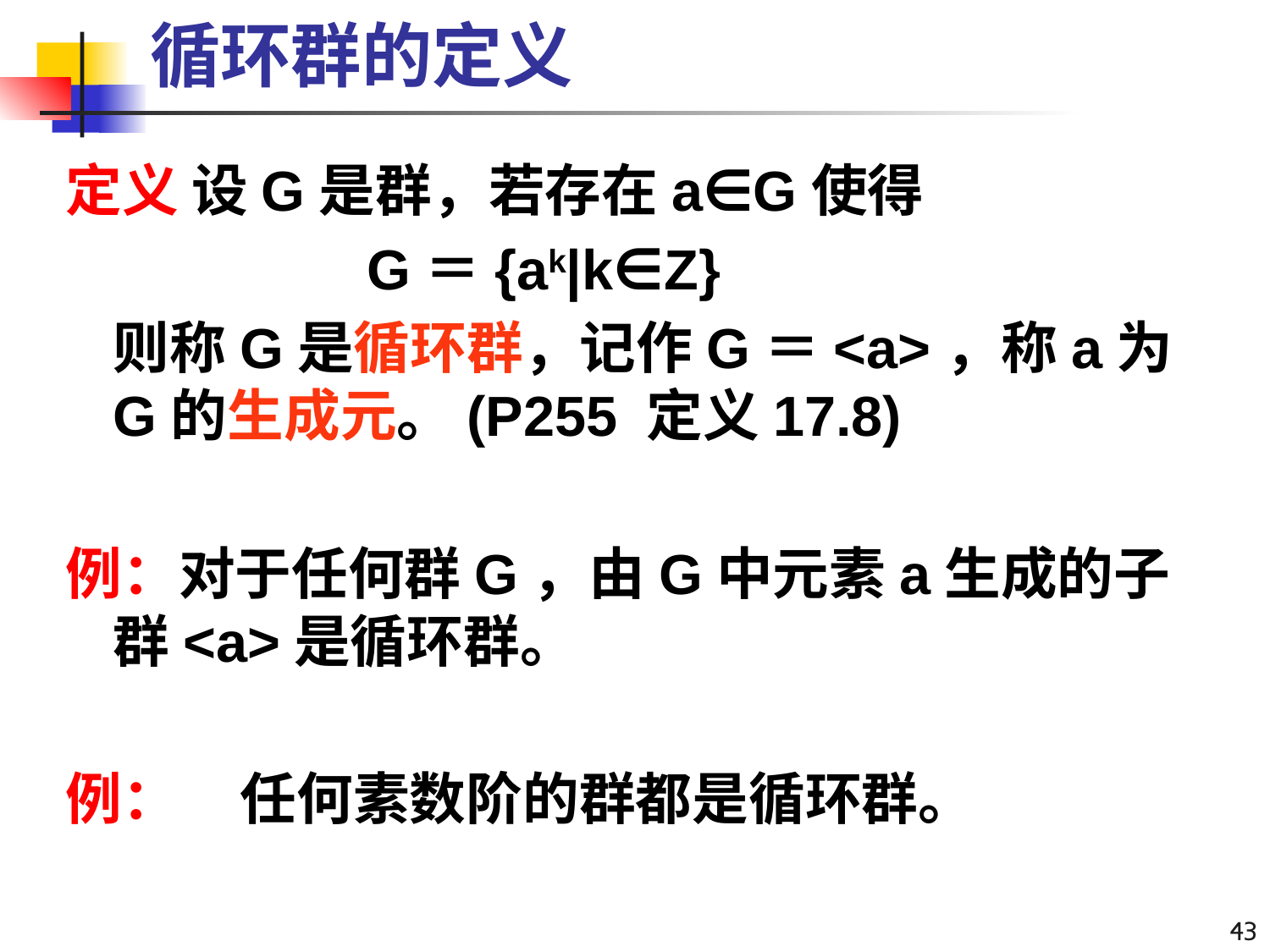

# 循环群的定义
定义 设G是群，若存在a∈G使得
			G＝{ak|k∈Z}
	则称G是循环群，记作G＝<a>，称a为G的生成元。(P255 定义17.8)

例：对于任何群G，由G中元素a生成的子群<a>是循环群。

例：	任何素数阶的群都是循环群。
43